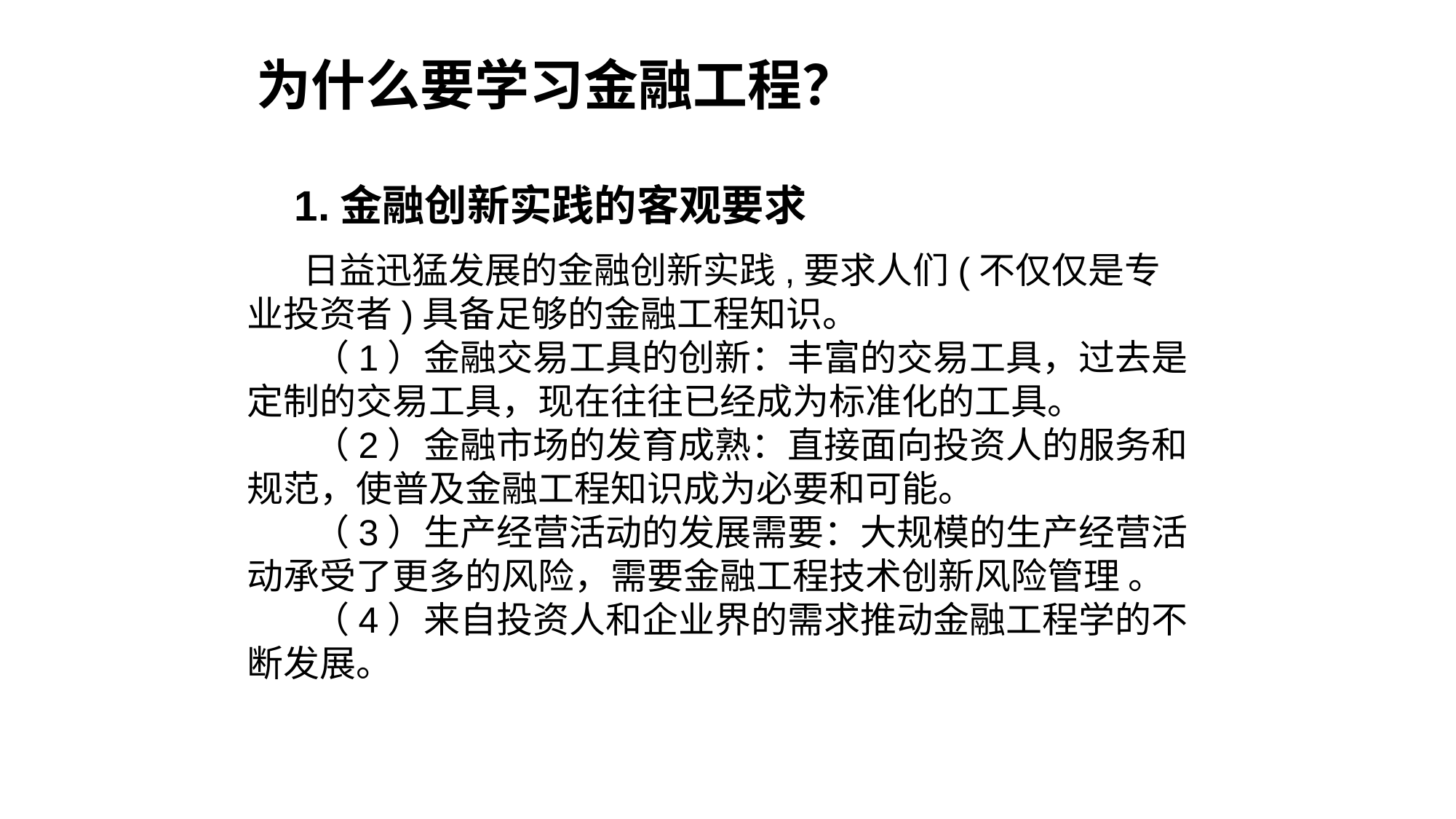

为什么要学习金融工程？
    1.金融创新实践的客观要求
        日益迅猛发展的金融创新实践,要求人们(不仅仅是专业投资者)具备足够的金融工程知识。
       （1）金融交易工具的创新：丰富的交易工具，过去是定制的交易工具，现在往往已经成为标准化的工具。
       （2）金融市场的发育成熟：直接面向投资人的服务和规范，使普及金融工程知识成为必要和可能。
       （3）生产经营活动的发展需要：大规模的生产经营活动承受了更多的风险，需要金融工程技术创新风险管理 。
       （4）来自投资人和企业界的需求推动金融工程学的不断发展。